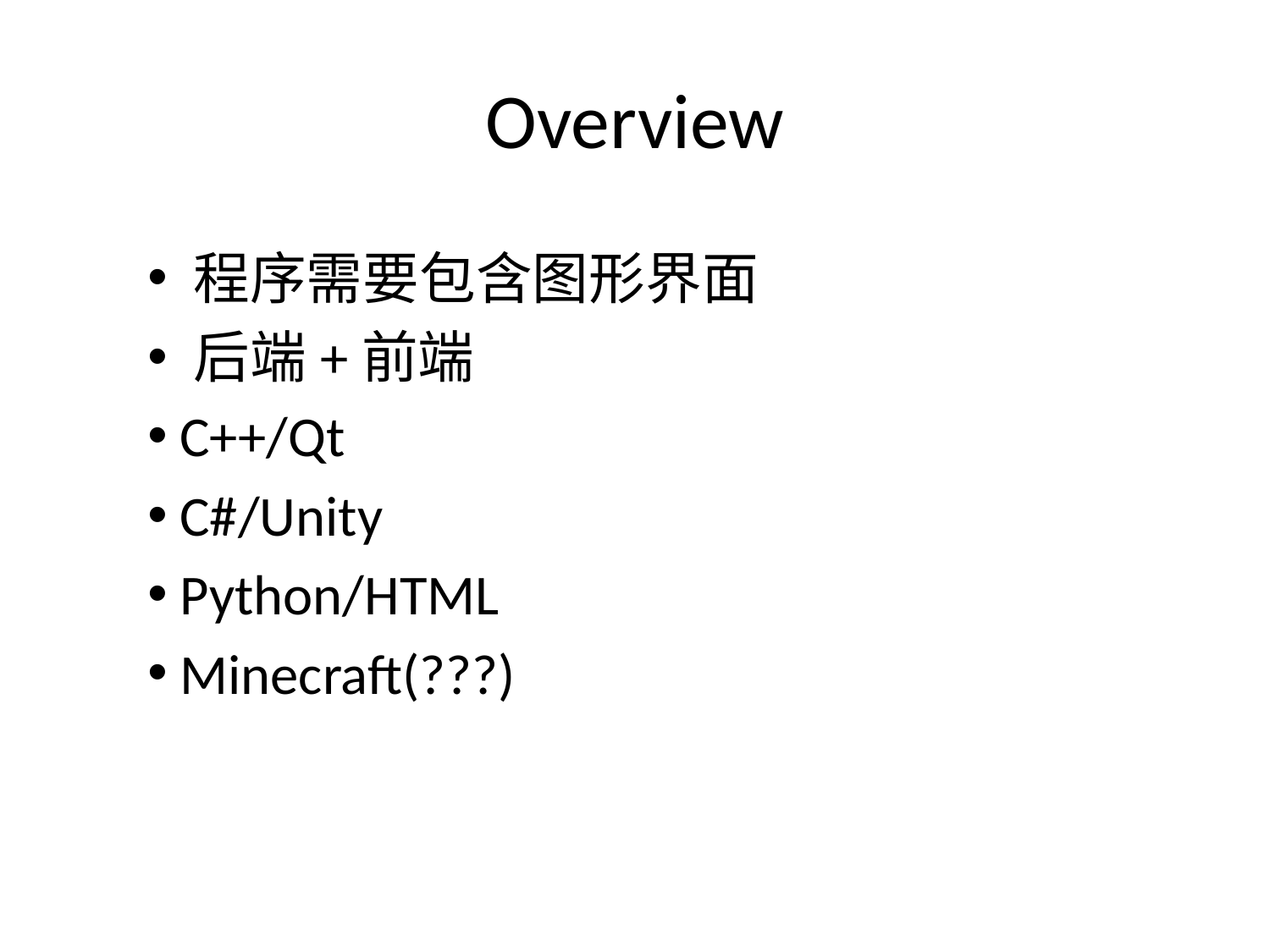

# Overview
 程序需要包含图形界面
 后端+前端
 C++/Qt
 C#/Unity
 Python/HTML
 Minecraft(???)